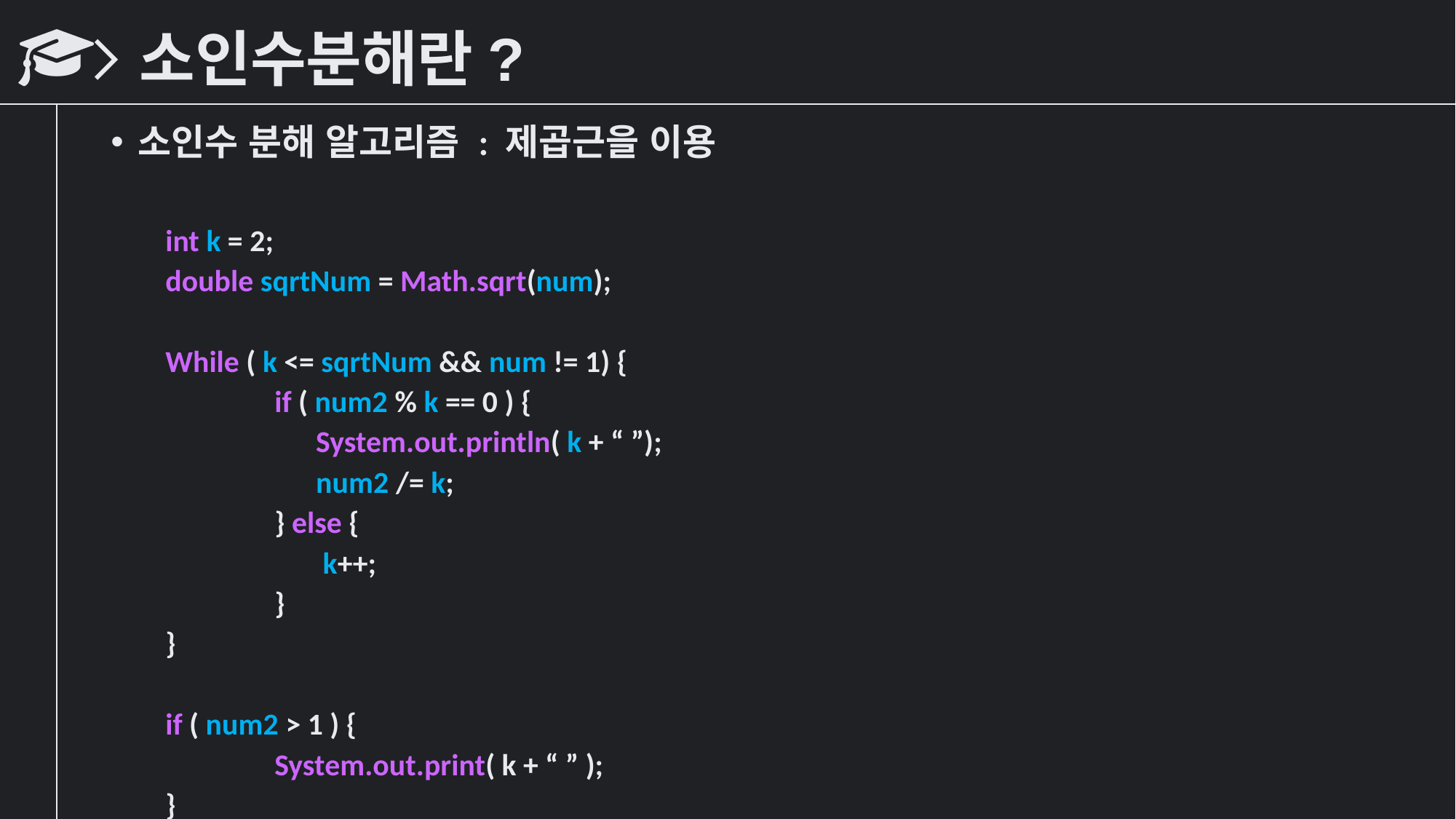

# 소인수분해란?
소인수 분해 알고리즘 : 제곱근을 이용

int k = 2;
double sqrtNum = Math.sqrt(num);

While ( k <= sqrtNum && num != 1) {
	if ( num2 % k == 0 ) {
	      System.out.println( k + “ ”);
	      num2 /= k;
	} else {
	       k++;
	}
}

if ( num2 > 1 ) {
	System.out.print( k + “ ” );
}